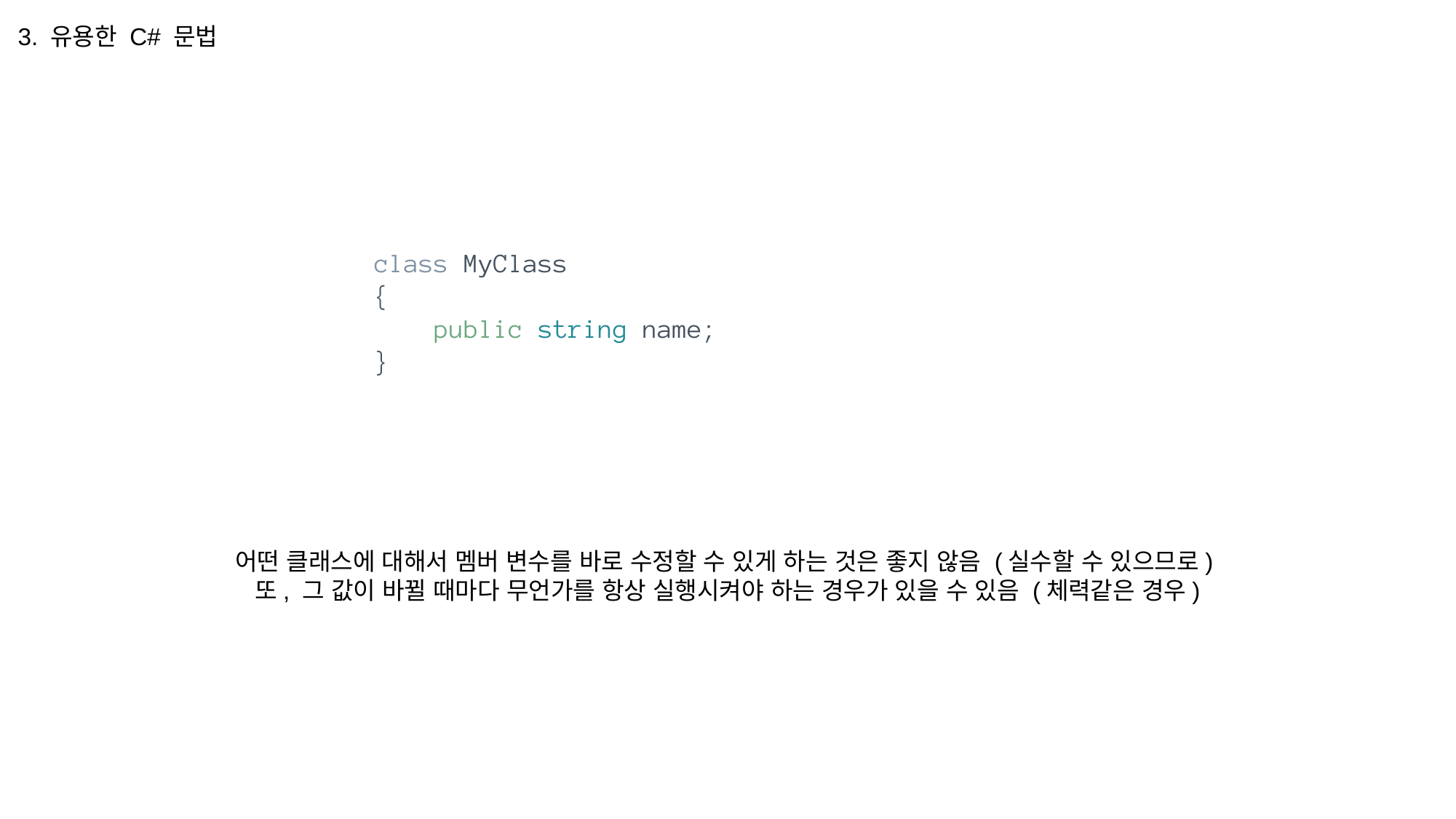

3. 유용한 C# 문법
class MyClass
{
    public string name;
}
어떤 클래스에 대해서 멤버 변수를 바로 수정할 수 있게 하는 것은 좋지 않음 (실수할 수 있으므로)
또, 그 값이 바뀔 때마다 무언가를 항상 실행시켜야 하는 경우가 있을 수 있음 (체력같은 경우)